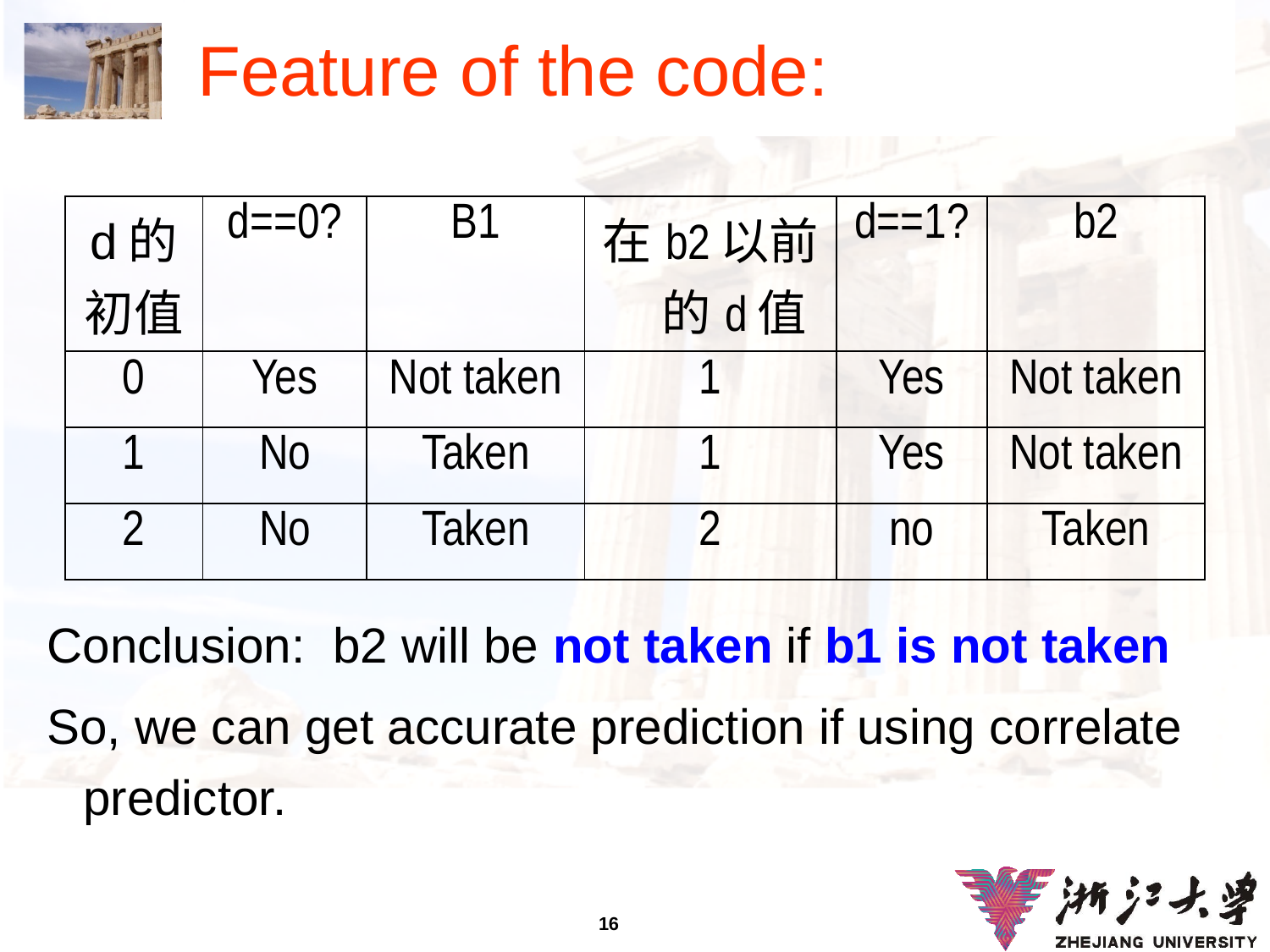

# Feature of the code:
| d的 初值 | d==0? | B1 | 在b2以前的d值 | d==1? | b2 |
| --- | --- | --- | --- | --- | --- |
| 0 | Yes | Not taken | 1 | Yes | Not taken |
| 1 | No | Taken | 1 | Yes | Not taken |
| 2 | No | Taken | 2 | no | Taken |
Conclusion:  b2 will be not taken if b1 is not taken
So, we can get accurate prediction if using correlate  predictor.